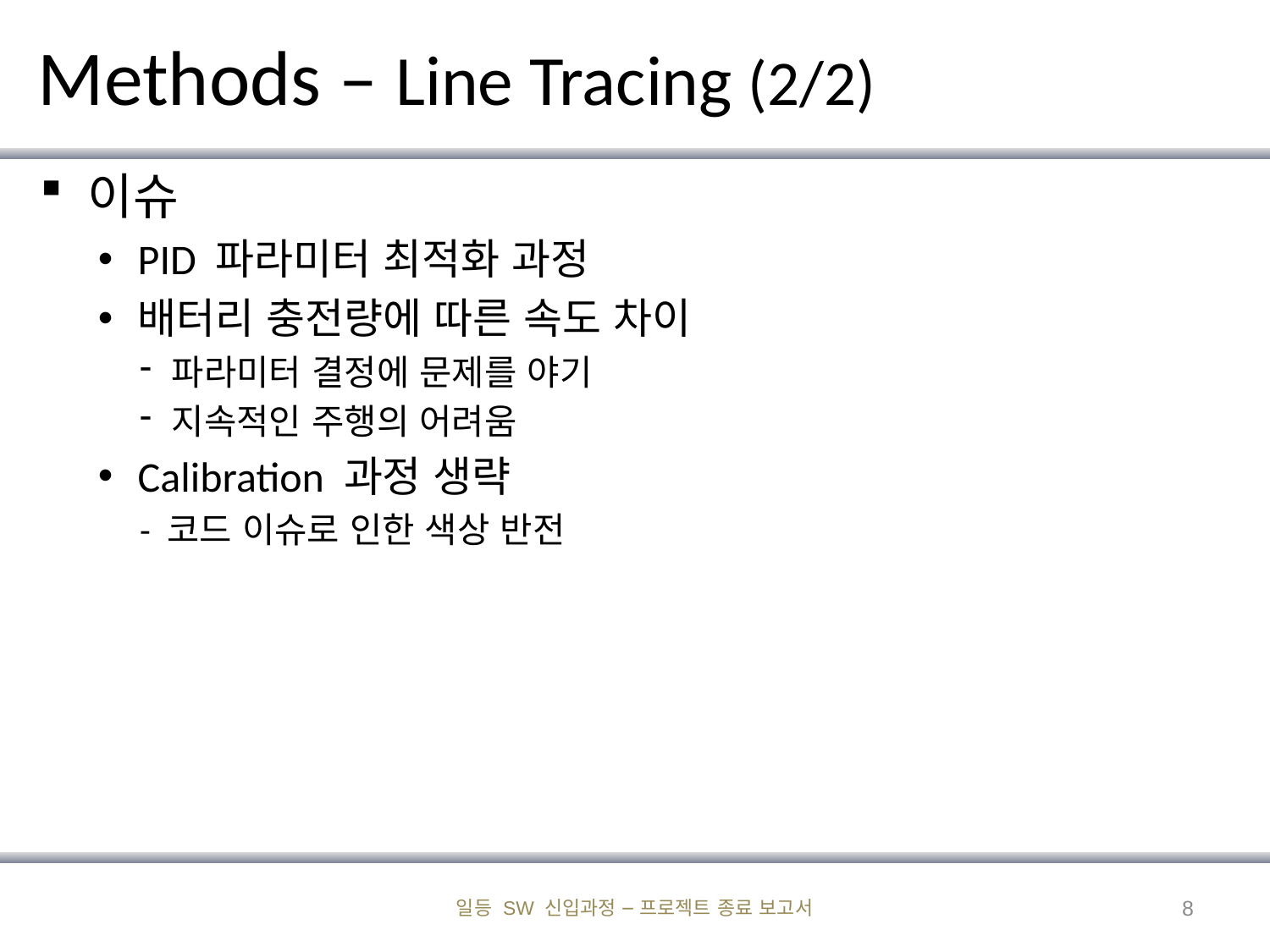

# Methods – Line Tracing (2/2)
이슈
PID 파라미터 최적화 과정
배터리 충전량에 따른 속도 차이
파라미터 결정에 문제를 야기
지속적인 주행의 어려움
Calibration 과정 생략
- 코드 이슈로 인한 색상 반전
일등 SW 신입과정 – 프로젝트 종료 보고서
8